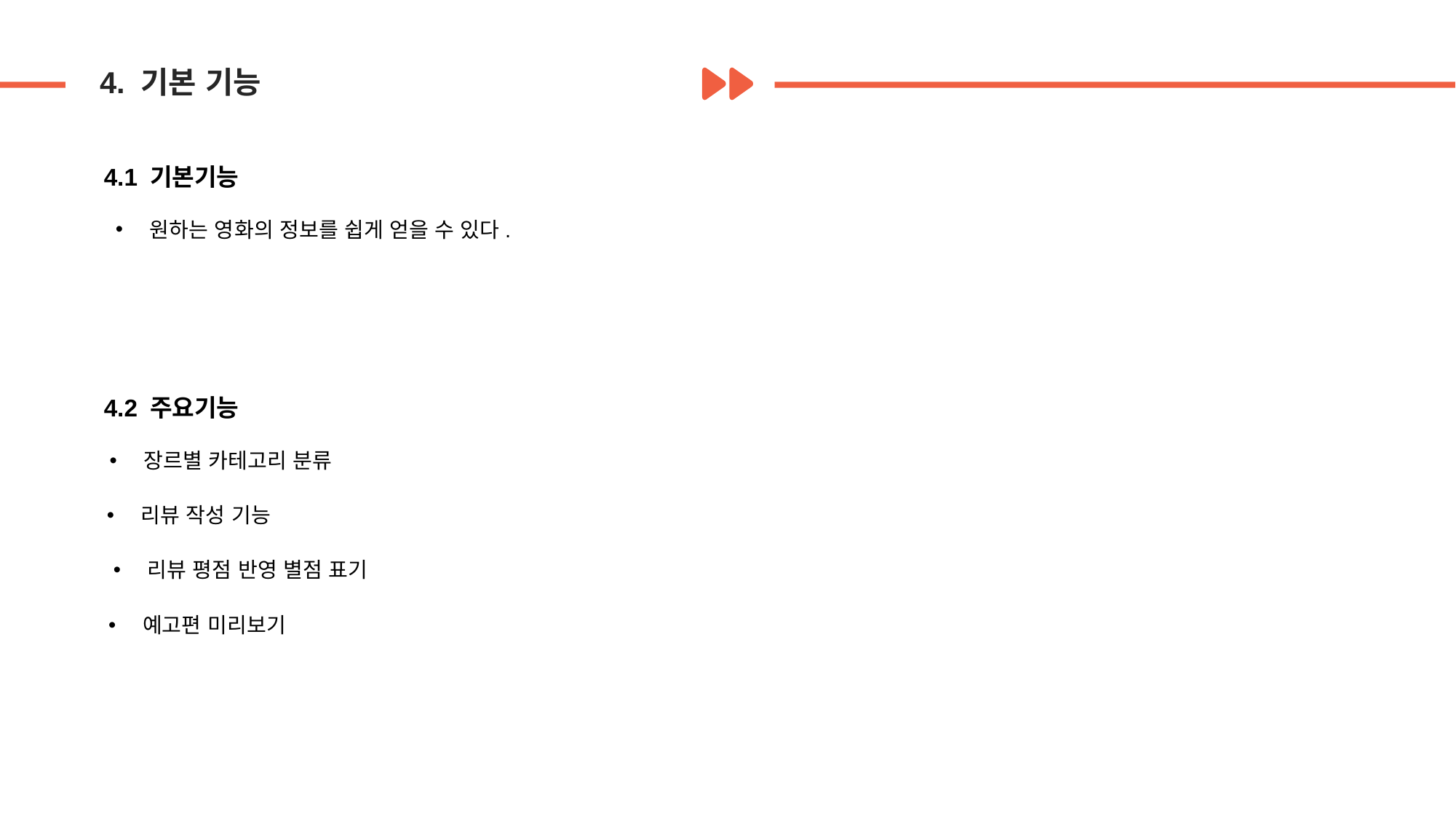

4. 기본 기능
4.1 기본기능
원하는 영화의 정보를 쉽게 얻을 수 있다.
4.2 주요기능
장르별 카테고리 분류
리뷰 작성 기능
리뷰 평점 반영 별점 표기
예고편 미리보기